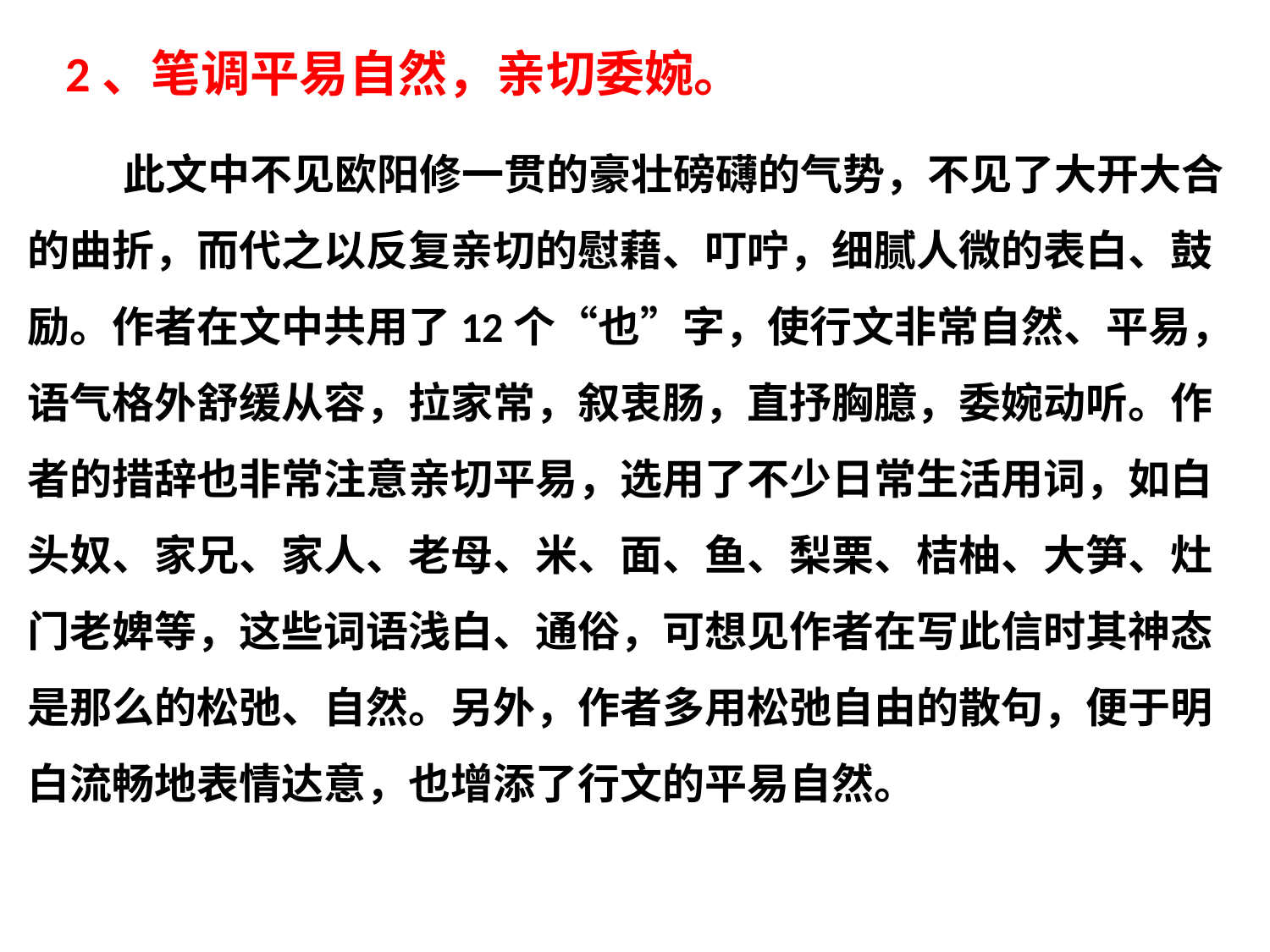

2、笔调平易自然，亲切委婉。
         此文中不见欧阳修一贯的豪壮磅礴的气势，不见了大开大合的曲折，而代之以反复亲切的慰藉、叮咛，细腻人微的表白、鼓励。作者在文中共用了12个“也”字，使行文非常自然、平易，语气格外舒缓从容，拉家常，叙衷肠，直抒胸臆，委婉动听。作者的措辞也非常注意亲切平易，选用了不少日常生活用词，如白头奴、家兄、家人、老母、米、面、鱼、梨栗、桔柚、大笋、灶门老婢等，这些词语浅白、通俗，可想见作者在写此信时其神态是那么的松弛、自然。另外，作者多用松弛自由的散句，便于明白流畅地表情达意，也增添了行文的平易自然。